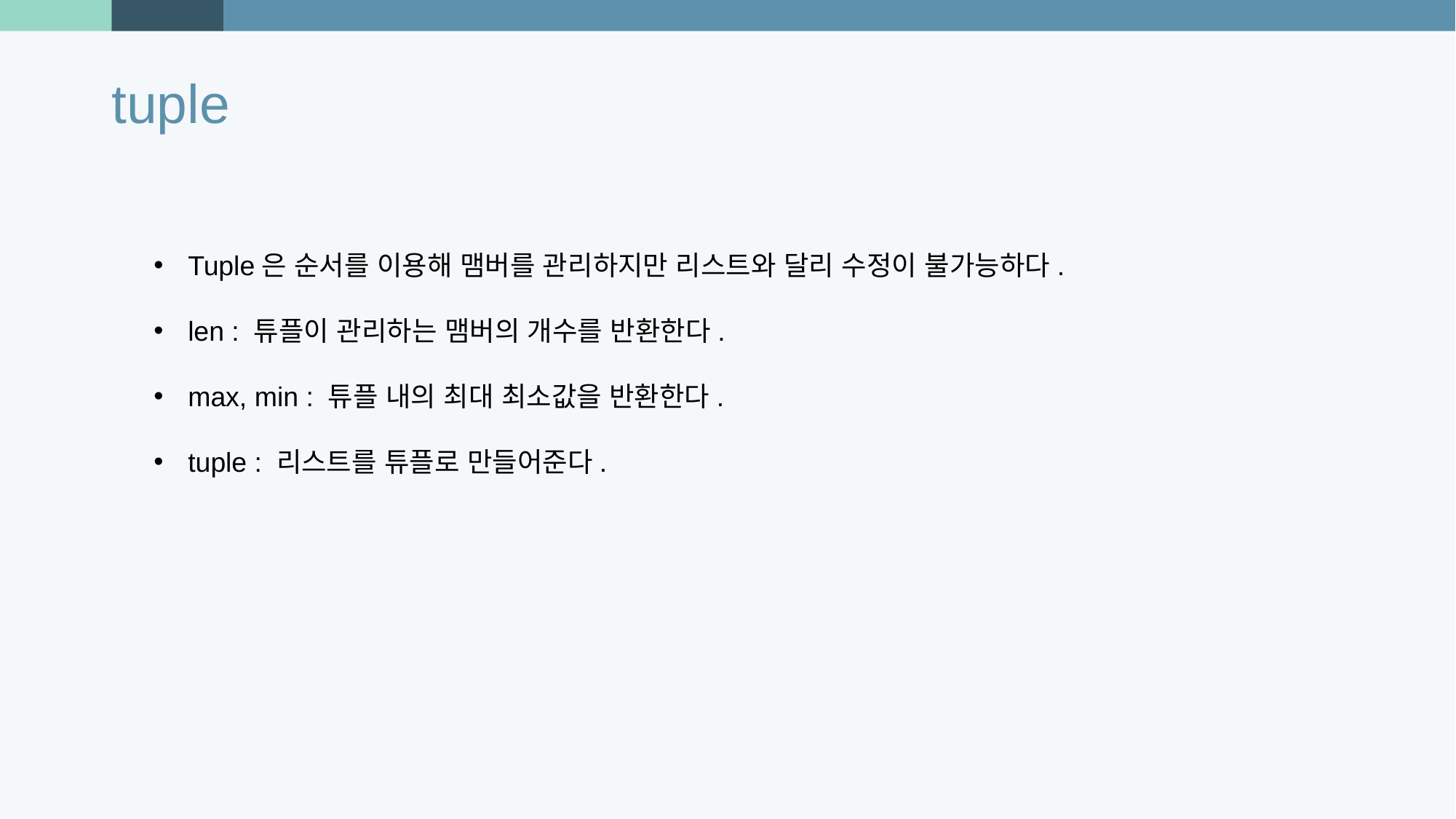

tuple
Tuple은 순서를 이용해 맴버를 관리하지만 리스트와 달리 수정이 불가능하다.
len : 튜플이 관리하는 맴버의 개수를 반환한다.
max, min : 튜플 내의 최대 최소값을 반환한다.
tuple : 리스트를 튜플로 만들어준다.
Photo by Joel Filipe on Unsplash